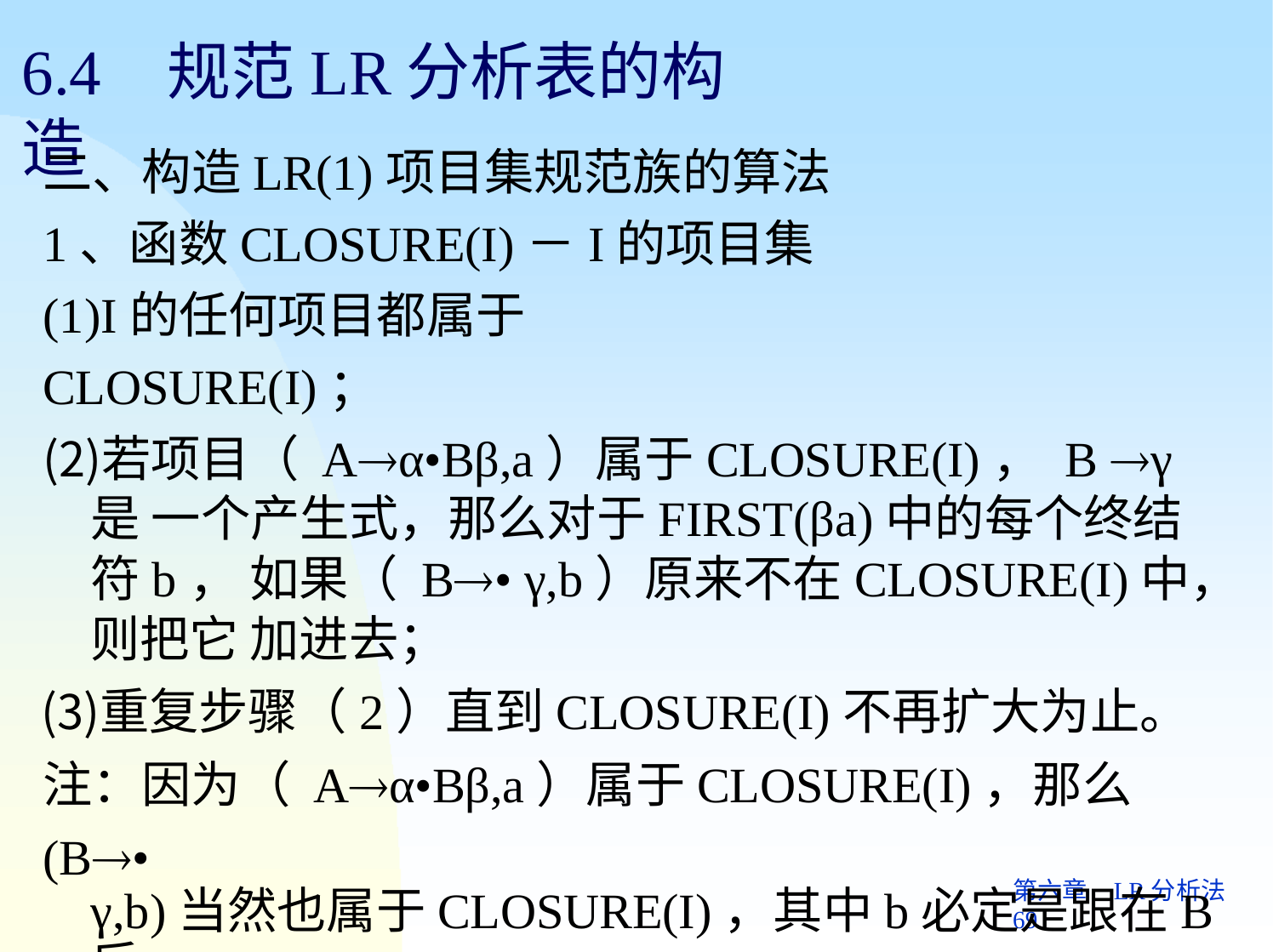

# 6.4	规范LR分析表的构造
二、构造LR(1)项目集规范族的算法 1、函数CLOSURE(I)－I的项目集 (1)I的任何项目都属于CLOSURE(I)；
若项目（ A→α•Bβ,a）属于CLOSURE(I)， B →γ是 一个产生式，那么对于FIRST(βa)中的每个终结符b， 如果（ B→• γ,b）原来不在CLOSURE(I)中，则把它 加进去；
重复步骤（2）直到CLOSURE(I)不再扩大为止。 注：因为（ A→α•Bβ,a）属于CLOSURE(I)，那么(B→•
γ,b)当然也属于CLOSURE(I)，其中b必定是跟在B后
面的终结符，即b ∈ First(βa)。若β＝ ε，则b=a。
第六章	LR分析法 69